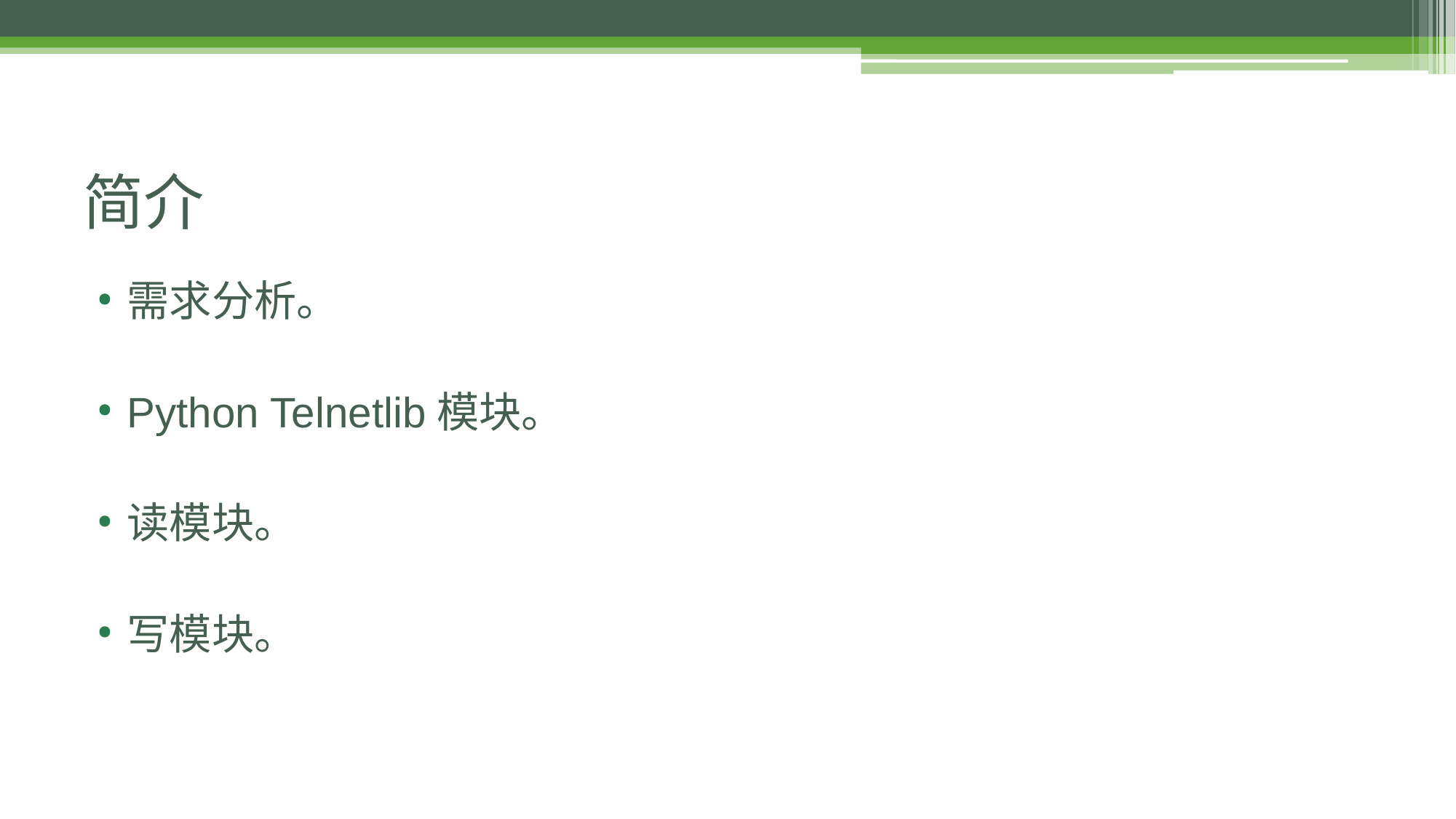

# 简介
需求分析。

Python Telnetlib模块。

读模块。

写模块。